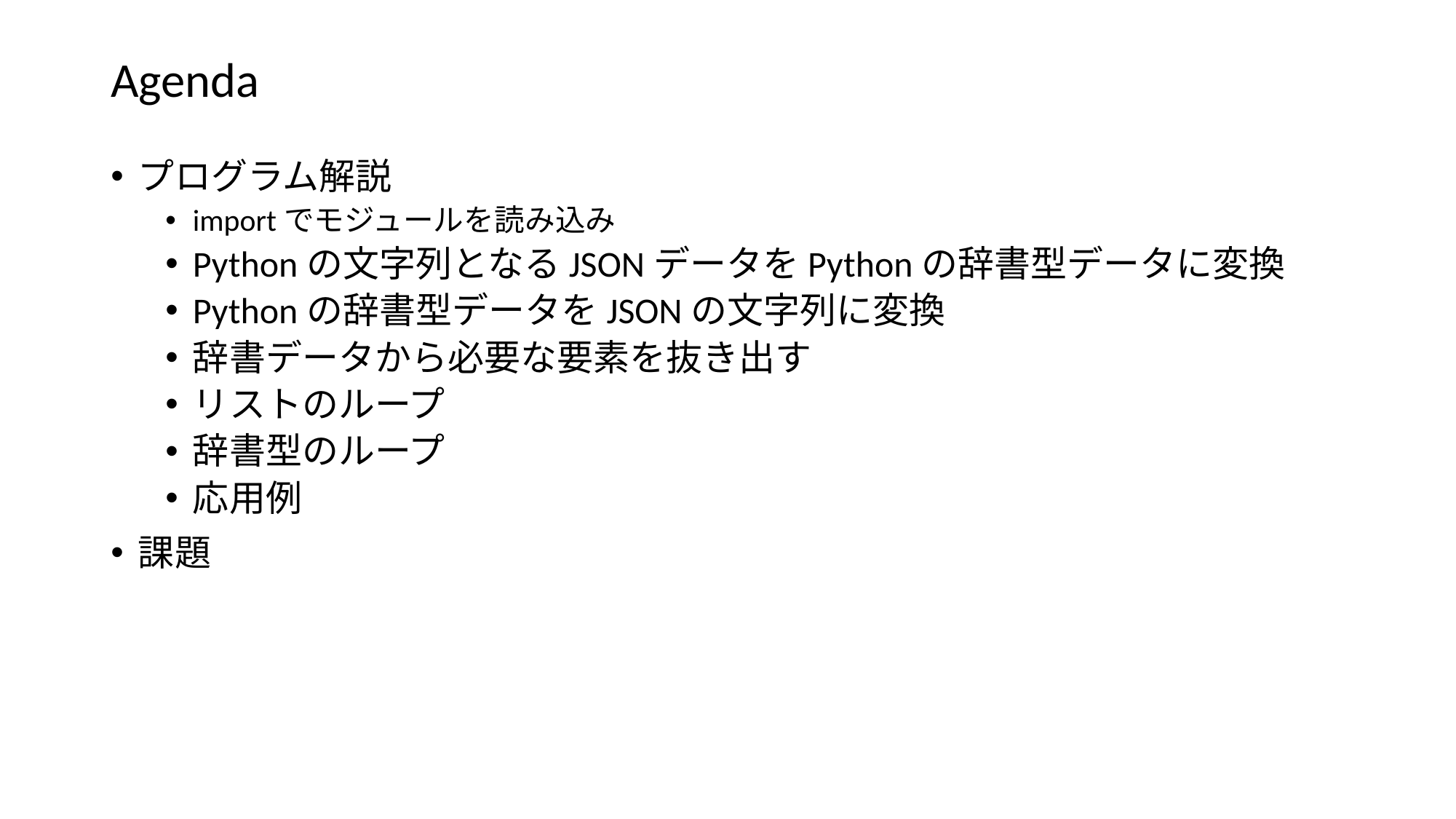

# Agenda
プログラム解説
importでモジュールを読み込み
Pythonの文字列となるJSONデータをPythonの辞書型データに変換
Pythonの辞書型データをJSONの文字列に変換
辞書データから必要な要素を抜き出す
リストのループ
辞書型のループ
応用例
課題